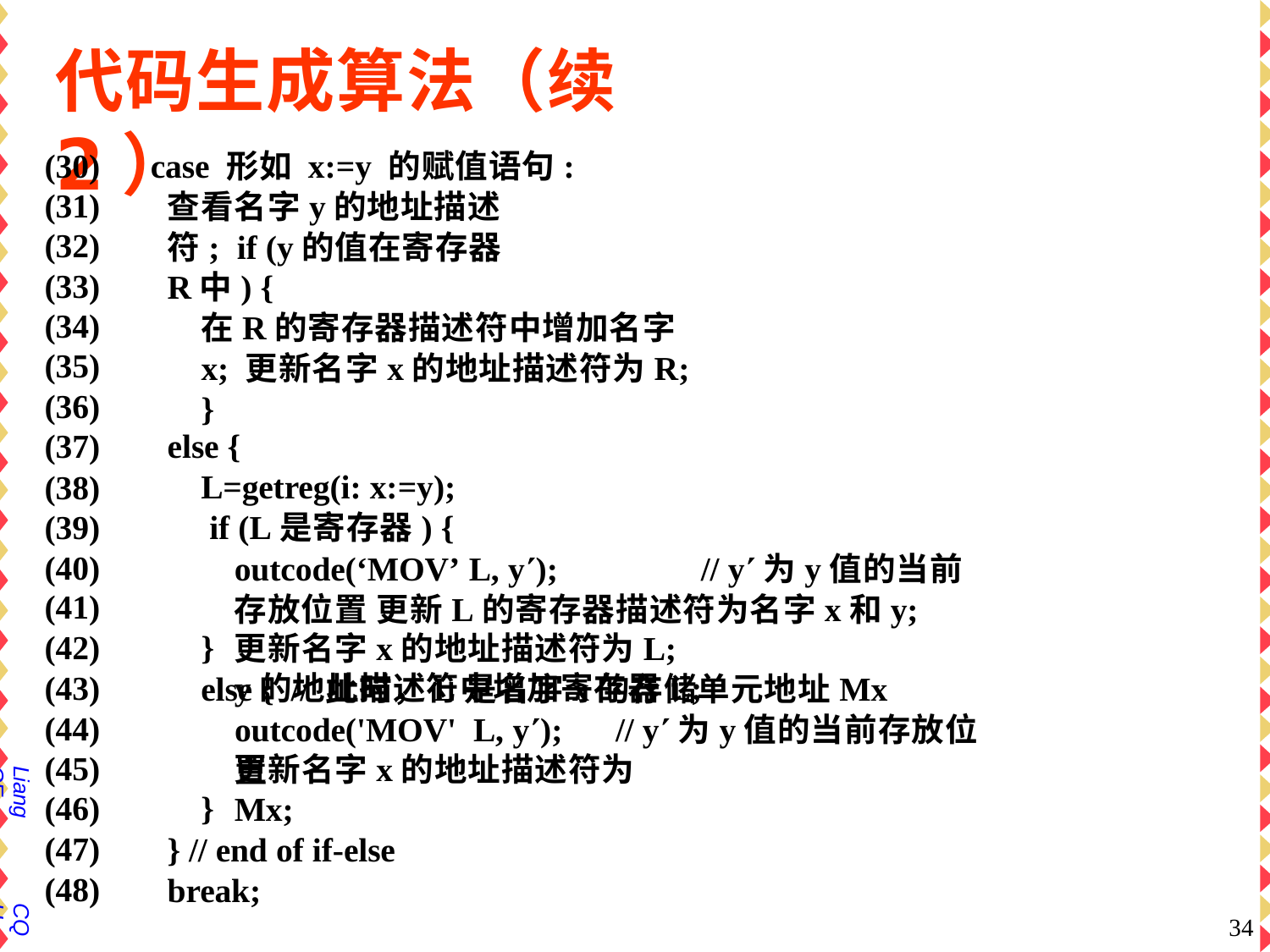

# 代码生成算法（续2）
(30)
(31)
(32)
(33)
(34)
(35)
(36)
(37)
(38)
(39)
(40)
(41)
(42)
(43)
(44)
(45)
(46)
(47)
(48)
case 形如 x:=y 的赋值语句:
查看名字y的地址描述符;  if (y的值在寄存器R中) {
在R的寄存器描述符中增加名字x; 更新名字x的地址描述符为R; }
else {
L=getreg(i: x:=y);  if (L是寄存器) {
outcode(‘MOV’ L, y′);	// y′为y值的当前存放位置 更新L的寄存器描述符为名字x和y;
更新名字x的地址描述符为L;
y的地址描述符中增加寄存器L;
}
else { // 此时，L是名字x的存储单元地址Mx  outcode('MOV'  L, y′);	// y′为y值的当前存放位置
更新名字x的地址描述符为Mx;
Liang GE
}
} // end of if-else  break;
CQU
34